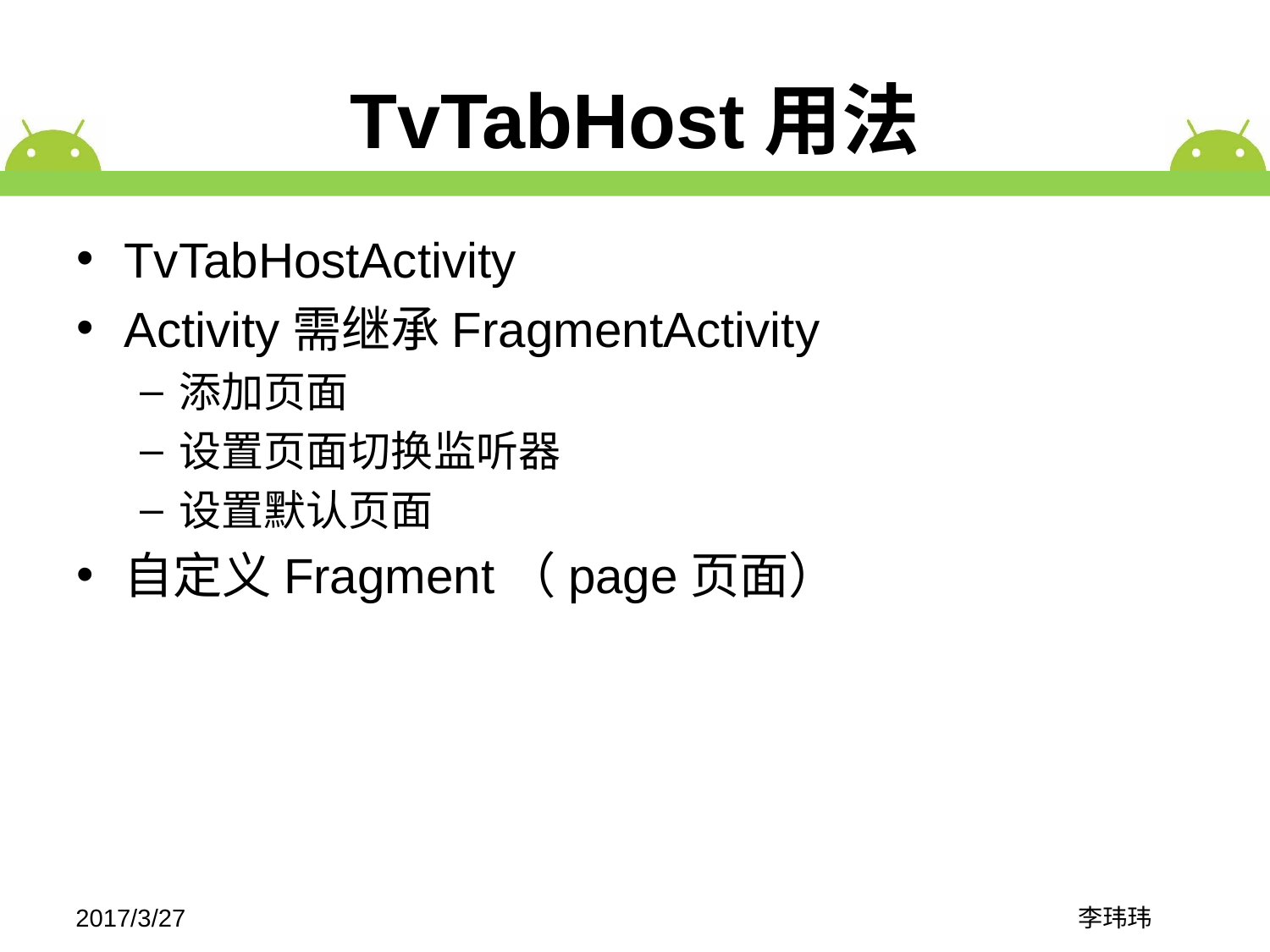

# TvTabHost用法
TvTabHostActivity
Activity需继承FragmentActivity
添加页面
设置页面切换监听器
设置默认页面
自定义Fragment（page页面）